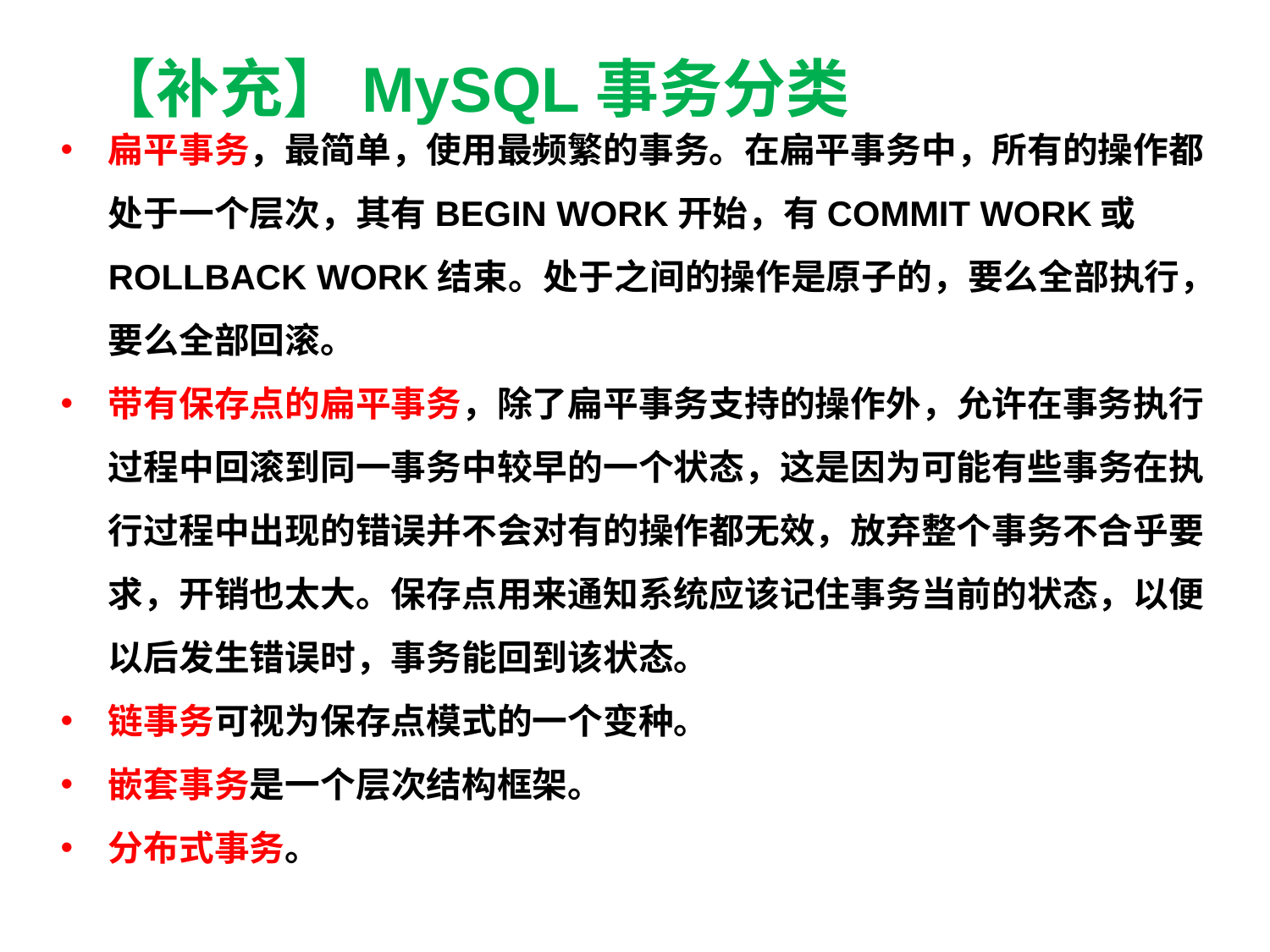

【补充】MySQL事务分类
扁平事务，最简单，使用最频繁的事务。在扁平事务中，所有的操作都处于一个层次，其有BEGIN WORK开始，有COMMIT WORK或ROLLBACK WORK结束。处于之间的操作是原子的，要么全部执行，要么全部回滚。
带有保存点的扁平事务，除了扁平事务支持的操作外，允许在事务执行过程中回滚到同一事务中较早的一个状态，这是因为可能有些事务在执行过程中出现的错误并不会对有的操作都无效，放弃整个事务不合乎要求，开销也太大。保存点用来通知系统应该记住事务当前的状态，以便以后发生错误时，事务能回到该状态。
链事务可视为保存点模式的一个变种。
嵌套事务是一个层次结构框架。
分布式事务。